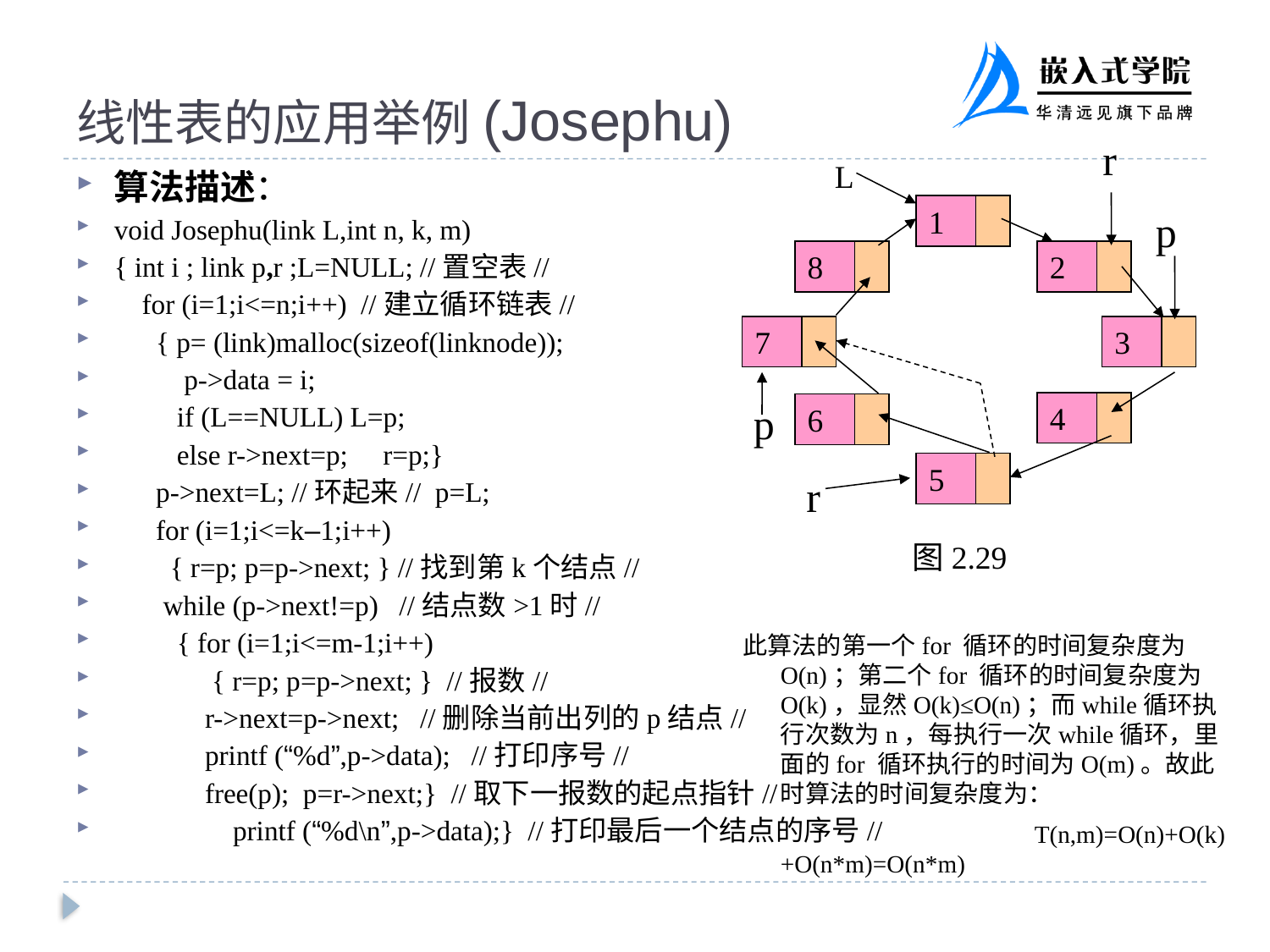

# 线性表的应用举例(Josephu)
r
     p
L

1

8

2

7

3

p
     r
4

6

5

图2.29
算法描述：
void Josephu(link L,int n, k, m)
{ int i ; link p,r ;L=NULL; //置空表//
    for (i=1;i<=n;i++)  //建立循环链表//
      { p= (link)malloc(sizeof(linknode));
          p->data = i;
         if (L==NULL) L=p;
         else r->next=p;     r=p;}
      p->next=L; //环起来//  p=L;
      for (i=1;i<=k–1;i++)
        { r=p; p=p->next; } //找到第k个结点//
       while (p->next!=p)   //结点数>1时//
         { for (i=1;i<=m-1;i++)
              { r=p; p=p->next; }  //报数//
             r->next=p->next;   //删除当前出列的p结点//
             printf (“%d”,p->data);   //打印序号//
             free(p);  p=r->next;}  //取下一报数的起点指针//
                 printf (“%d\n”,p->data);}  //打印最后一个结点的序号//
此算法的第一个for 循环的时间复杂度为O(n)；第二个for 循环的时间复杂度为O(k)，显然O(k)≤O(n)；而while循环执行次数为n，每执行一次while循环，里面的for 循环执行的时间为O(m)。故此时算法的时间复杂度为：
			T(n,m)=O(n)+O(k)+O(n*m)=O(n*m)
80